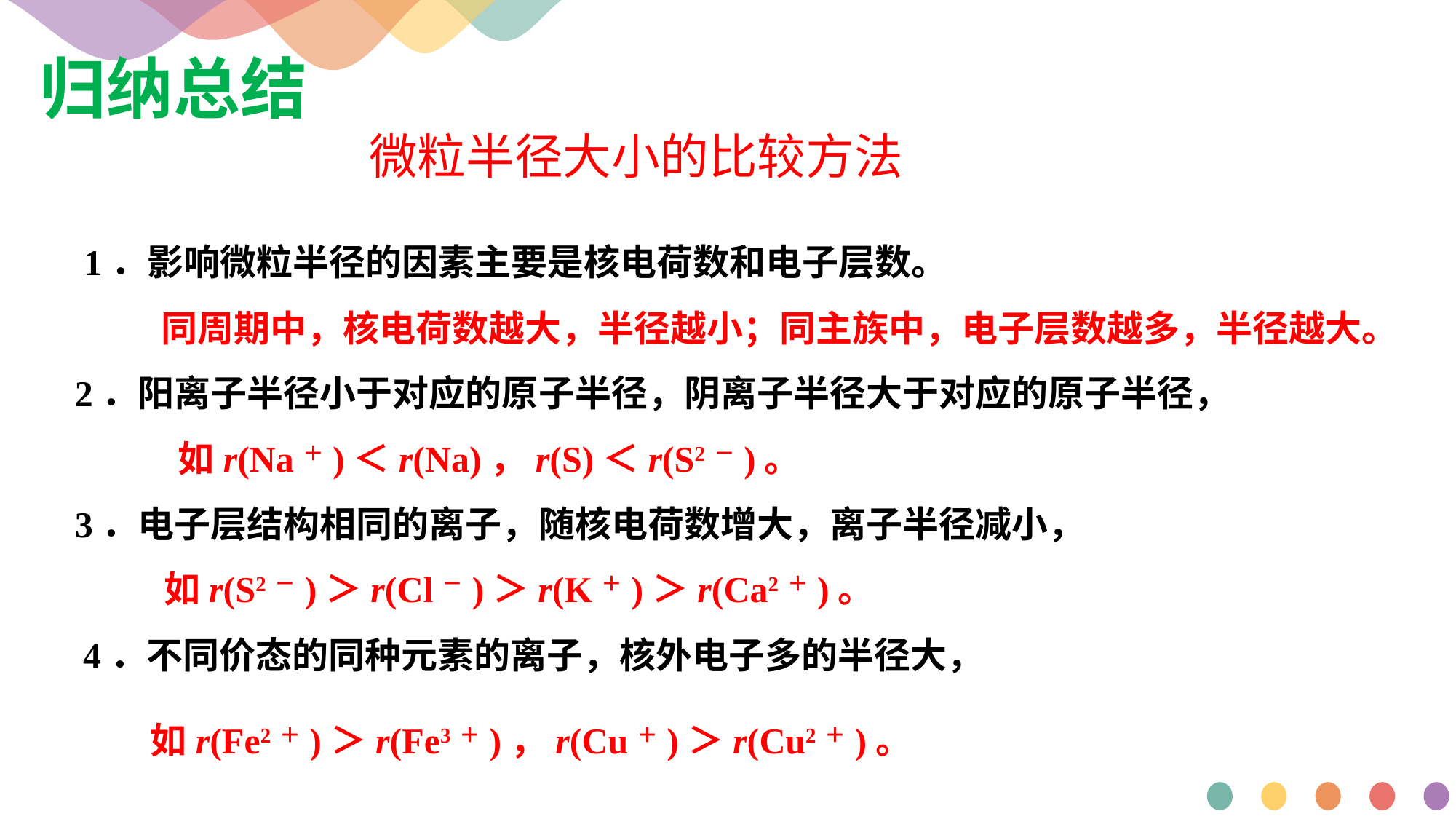

归纳总结
微粒半径大小的比较方法
 1．影响微粒半径的因素主要是核电荷数和电子层数。

2．阳离子半径小于对应的原子半径，阴离子半径大于对应的原子半径，

3．电子层结构相同的离子，随核电荷数增大，离子半径减小，

 4．不同价态的同种元素的离子，核外电子多的半径大，

同周期中，核电荷数越大，半径越小；同主族中，电子层数越多，半径越大。
如r(Na＋)＜r(Na)，r(S)＜r(S2－)。
如r(S2－)＞r(Cl－)＞r(K＋)＞r(Ca2＋)。
如r(Fe2＋)＞r(Fe3＋)，r(Cu＋)＞r(Cu2＋)。